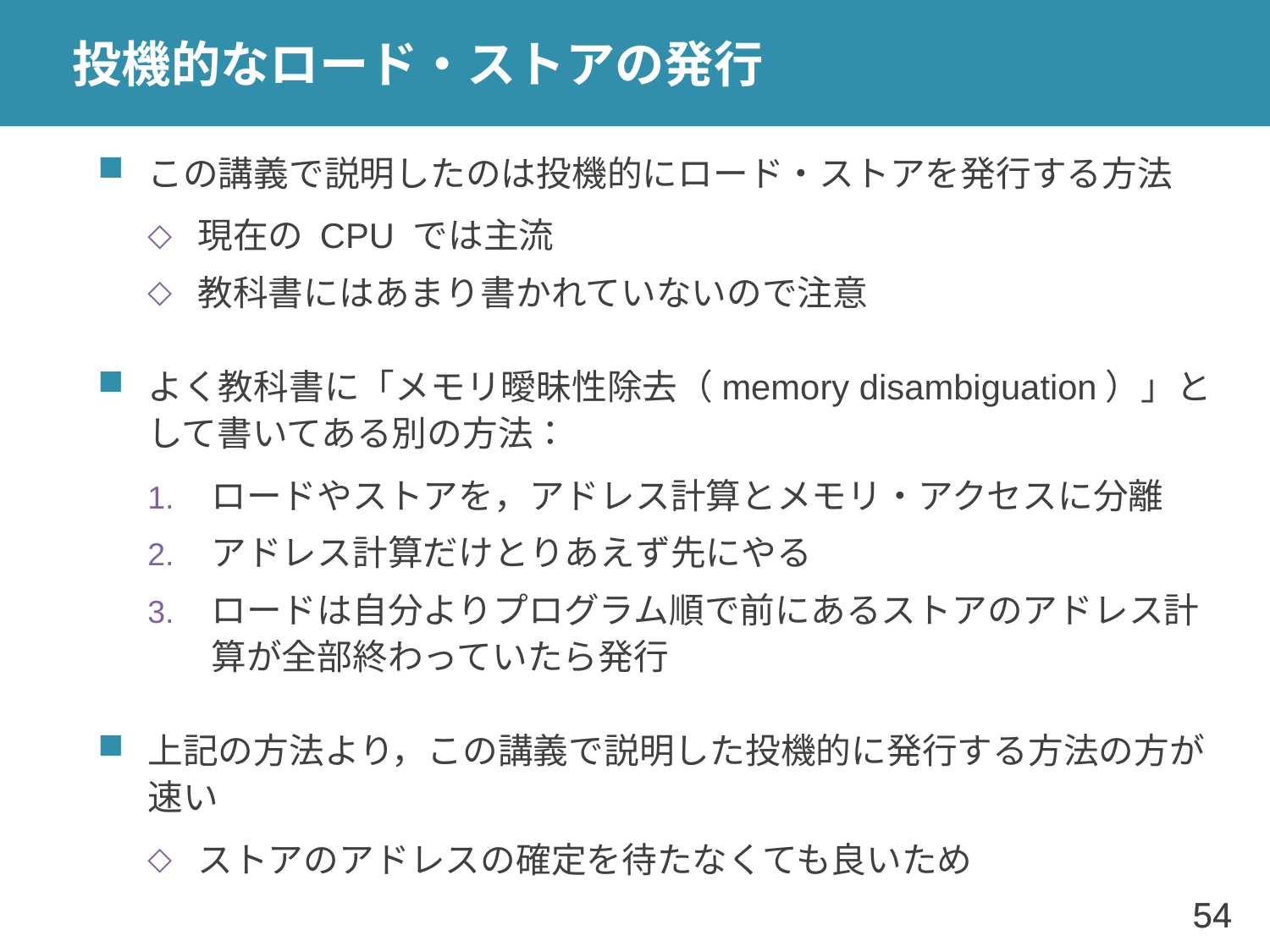

# 投機的なロード・ストアの発行
この講義で説明したのは投機的にロード・ストアを発行する方法
現在の CPU では主流
教科書にはあまり書かれていないので注意
よく教科書に「メモリ曖昧性除去（memory disambiguation）」として書いてある別の方法：
ロードやストアを，アドレス計算とメモリ・アクセスに分離
アドレス計算だけとりあえず先にやる
ロードは自分よりプログラム順で前にあるストアのアドレス計算が全部終わっていたら発行
上記の方法より，この講義で説明した投機的に発行する方法の方が速い
ストアのアドレスの確定を待たなくても良いため